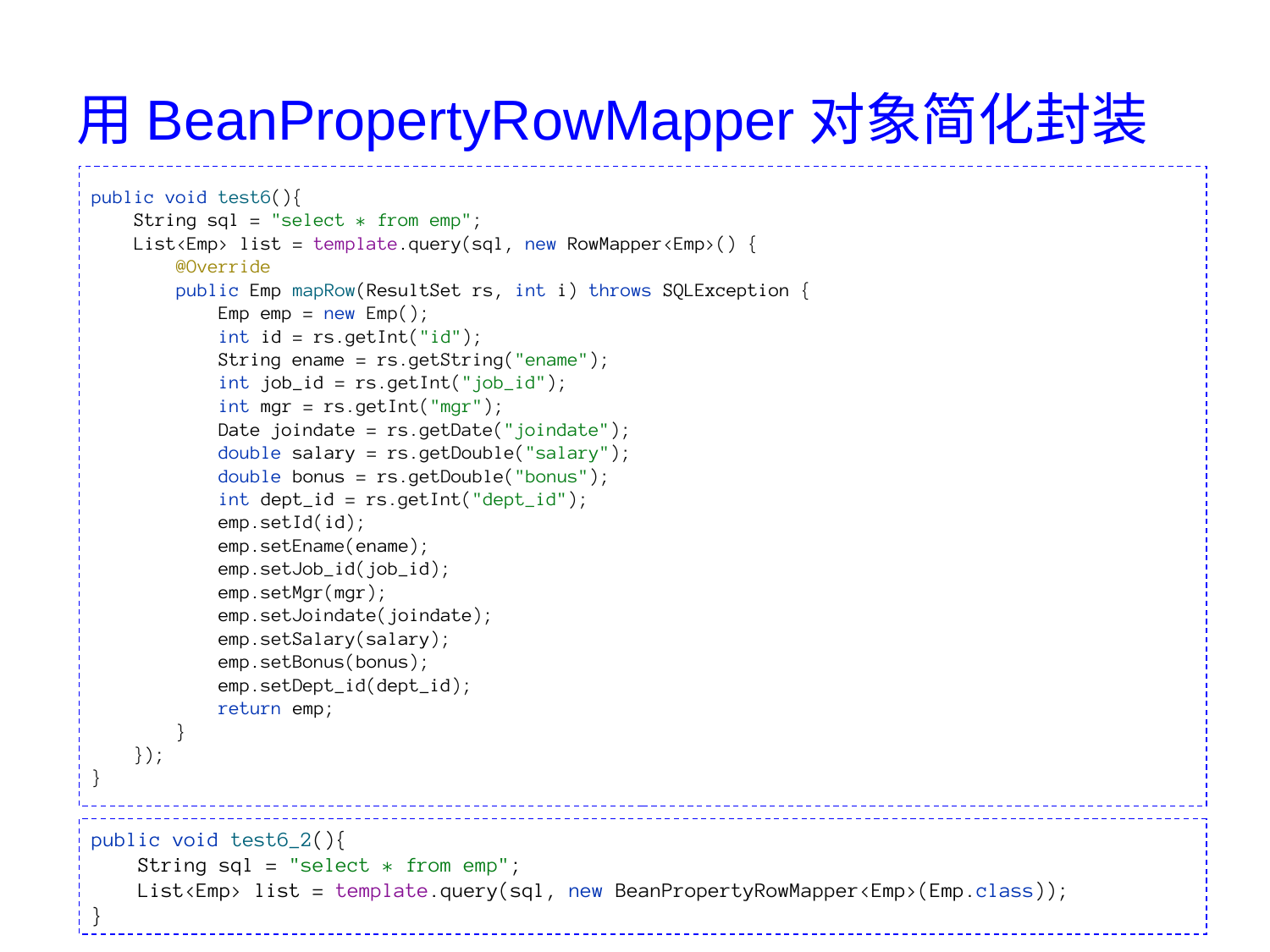

# 用BeanPropertyRowMapper对象简化封装
public void test6(){
    String sql = "select * from emp";
    List<Emp> list = template.query(sql, new RowMapper<Emp>() {
        @Override
        public Emp mapRow(ResultSet rs, int i) throws SQLException {
            Emp emp = new Emp();
            int id = rs.getInt("id");
            String ename = rs.getString("ename");
            int job_id = rs.getInt("job_id");
            int mgr = rs.getInt("mgr");
            Date joindate = rs.getDate("joindate");
            double salary = rs.getDouble("salary");
            double bonus = rs.getDouble("bonus");
            int dept_id = rs.getInt("dept_id");
            emp.setId(id);
            emp.setEname(ename);
            emp.setJob_id(job_id);
            emp.setMgr(mgr);
            emp.setJoindate(joindate);
            emp.setSalary(salary);
            emp.setBonus(bonus);
            emp.setDept_id(dept_id);
            return emp;
        }
    });
}
public void test6_2(){
    String sql = "select * from emp";
    List<Emp> list = template.query(sql, new BeanPropertyRowMapper<Emp>(Emp.class));
}